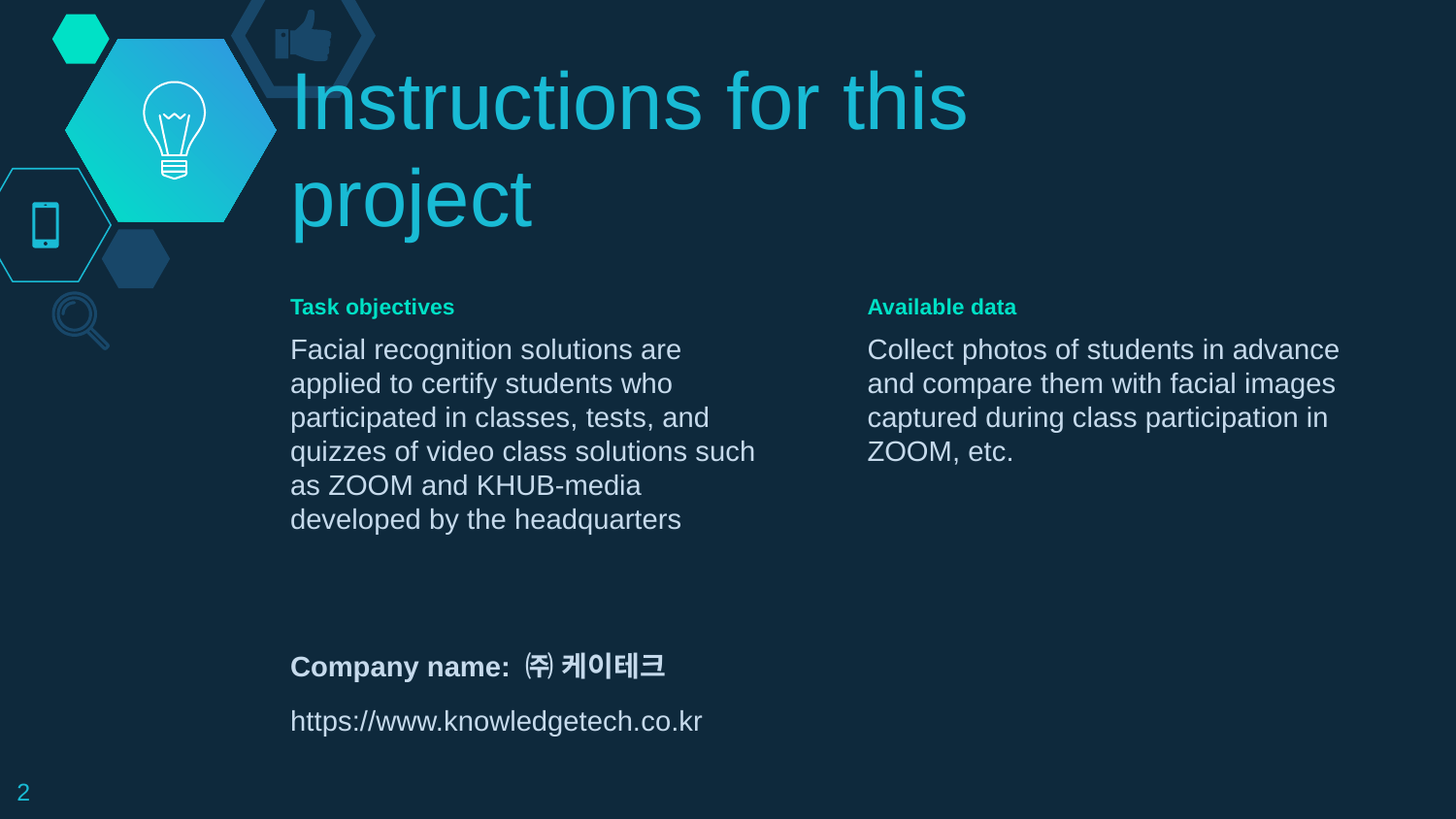

# Instructions for this project
Task objectives
Facial recognition solutions are applied to certify students who participated in classes, tests, and quizzes of video class solutions such as ZOOM and KHUB-media developed by the headquarters

Available data
Collect photos of students in advance and compare them with facial images captured during class participation in ZOOM, etc.
Company name: ㈜ 케이테크
https://www.knowledgetech.co.kr

2